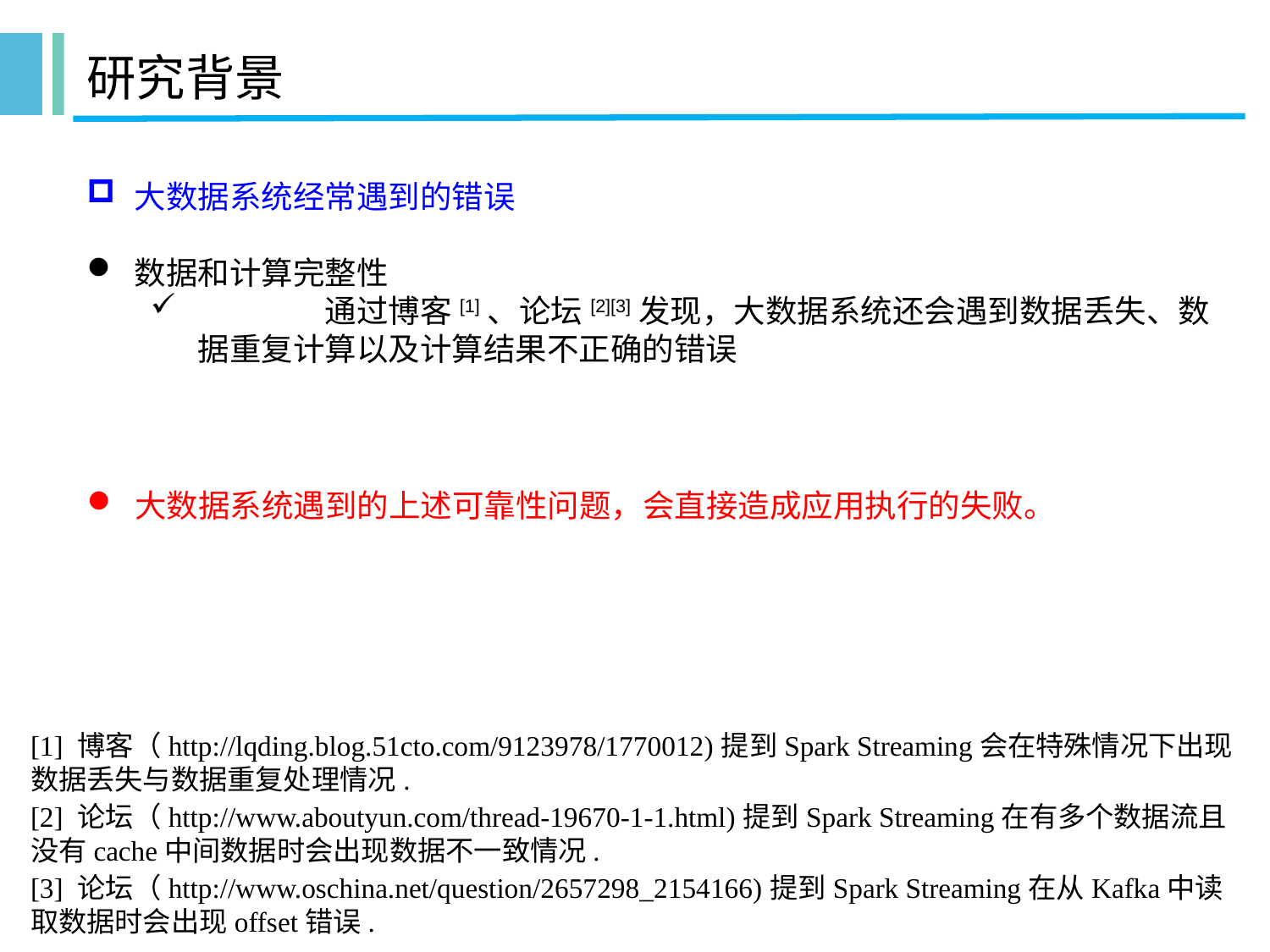

# 研究背景
大数据系统经常遇到的错误

数据和计算完整性
	通过博客[1]、论坛[2][3]发现，大数据系统还会遇到数据丢失、数据重复计算以及计算结果不正确的错误

大数据系统遇到的上述可靠性问题，会直接造成应用执行的失败。
[1] 博客（http://lqding.blog.51cto.com/9123978/1770012)提到Spark Streaming会在特殊情况下出现数据丢失与数据重复处理情况.
[2] 论坛（http://www.aboutyun.com/thread-19670-1-1.html)提到Spark Streaming在有多个数据流且没有cache中间数据时会出现数据不一致情况.
[3] 论坛（http://www.oschina.net/question/2657298_2154166)提到Spark Streaming在从Kafka中读取数据时会出现offset错误.